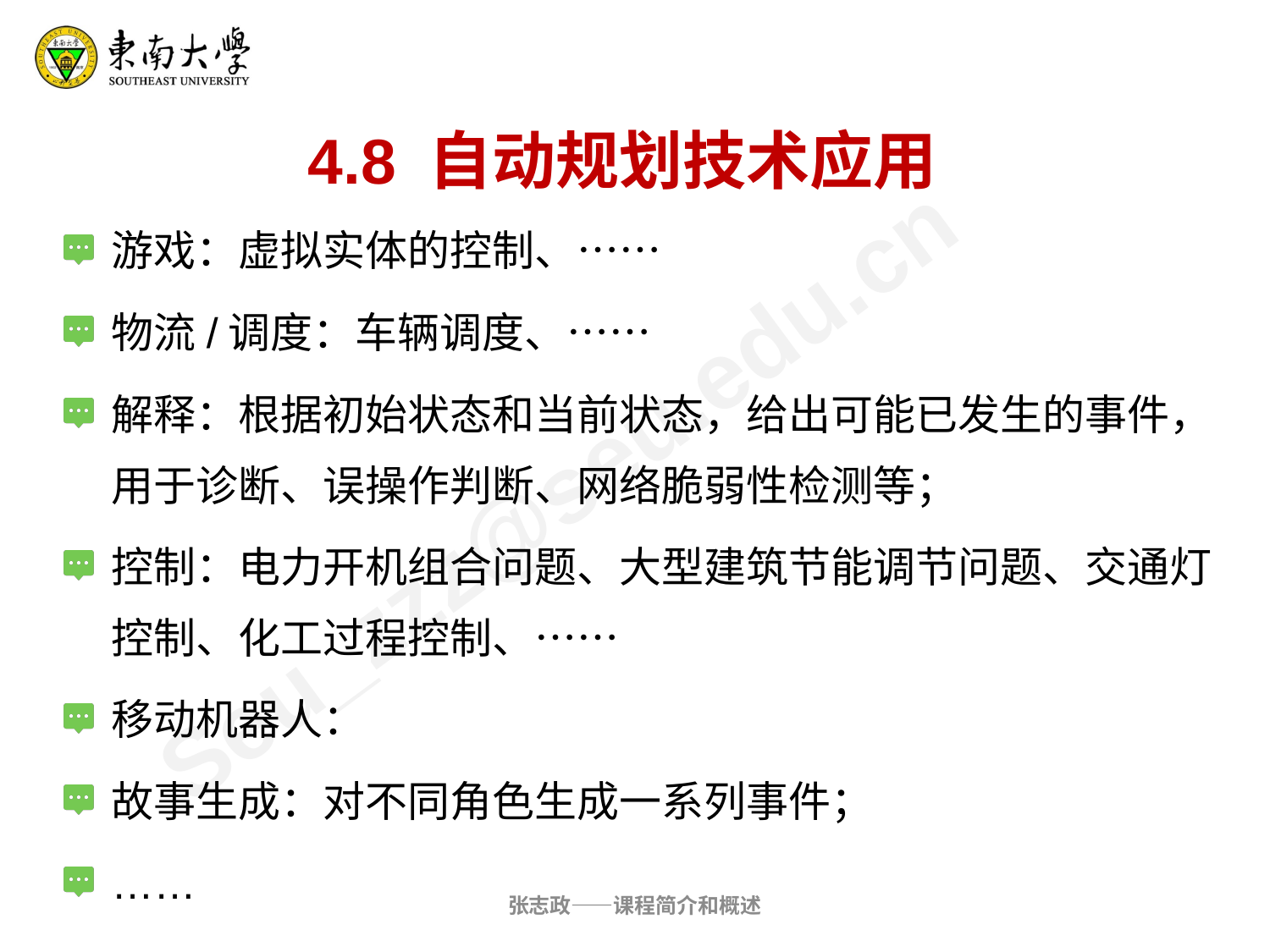

4.8 自动规划技术应用
游戏：虚拟实体的控制、……
物流/调度：车辆调度、……
解释：根据初始状态和当前状态，给出可能已发生的事件，用于诊断、误操作判断、网络脆弱性检测等；
控制：电力开机组合问题、大型建筑节能调节问题、交通灯控制、化工过程控制、……
移动机器人：
故事生成：对不同角色生成一系列事件；
……

张志政——课程简介和概述
48